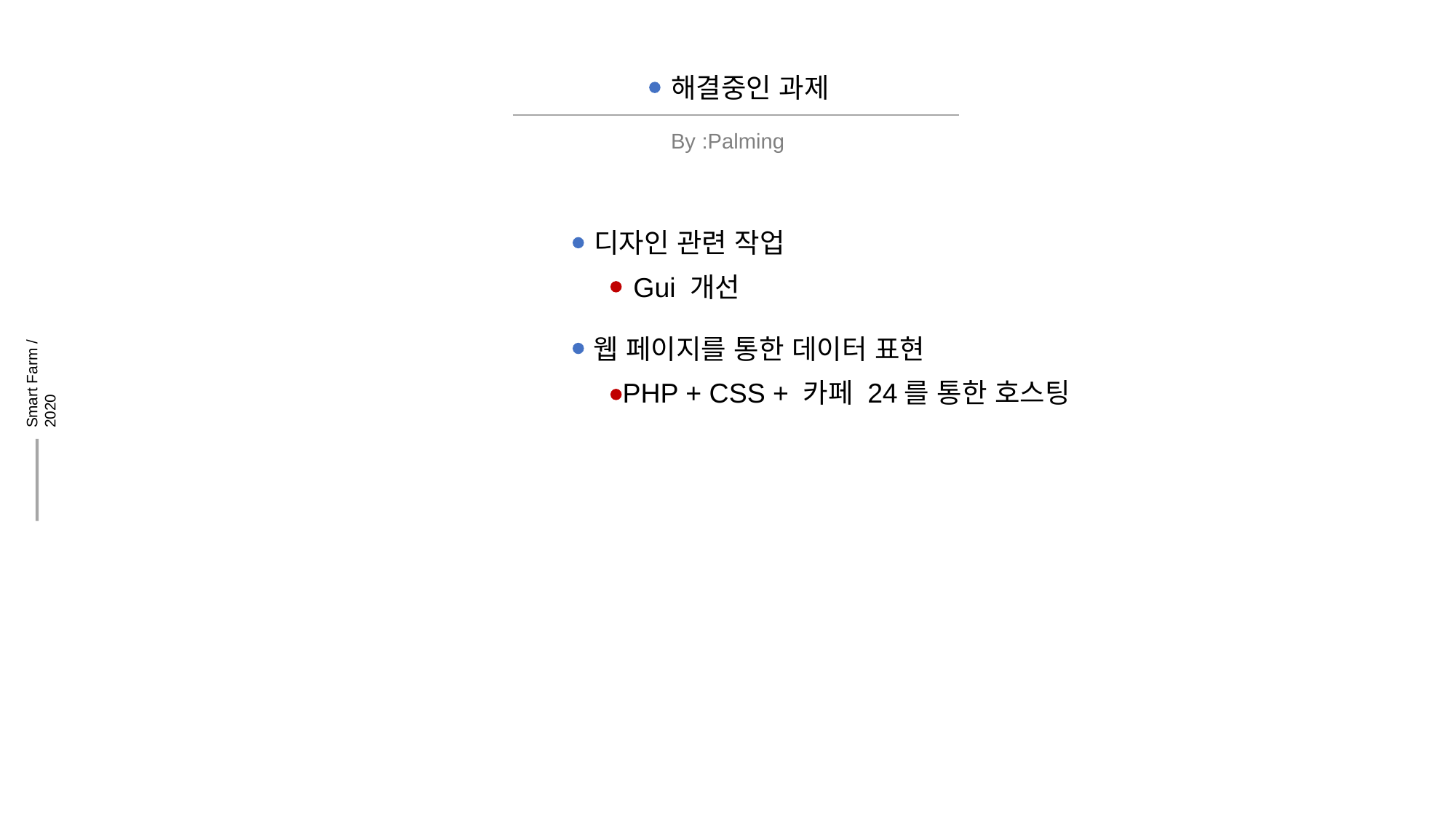

By :Palming

해결중인 과제
디자인 관련 작업

Gui 개선

Smart Farm /   2020
웹 페이지를 통한 데이터 표현

PHP + CSS + 카페 24를 통한 호스팅